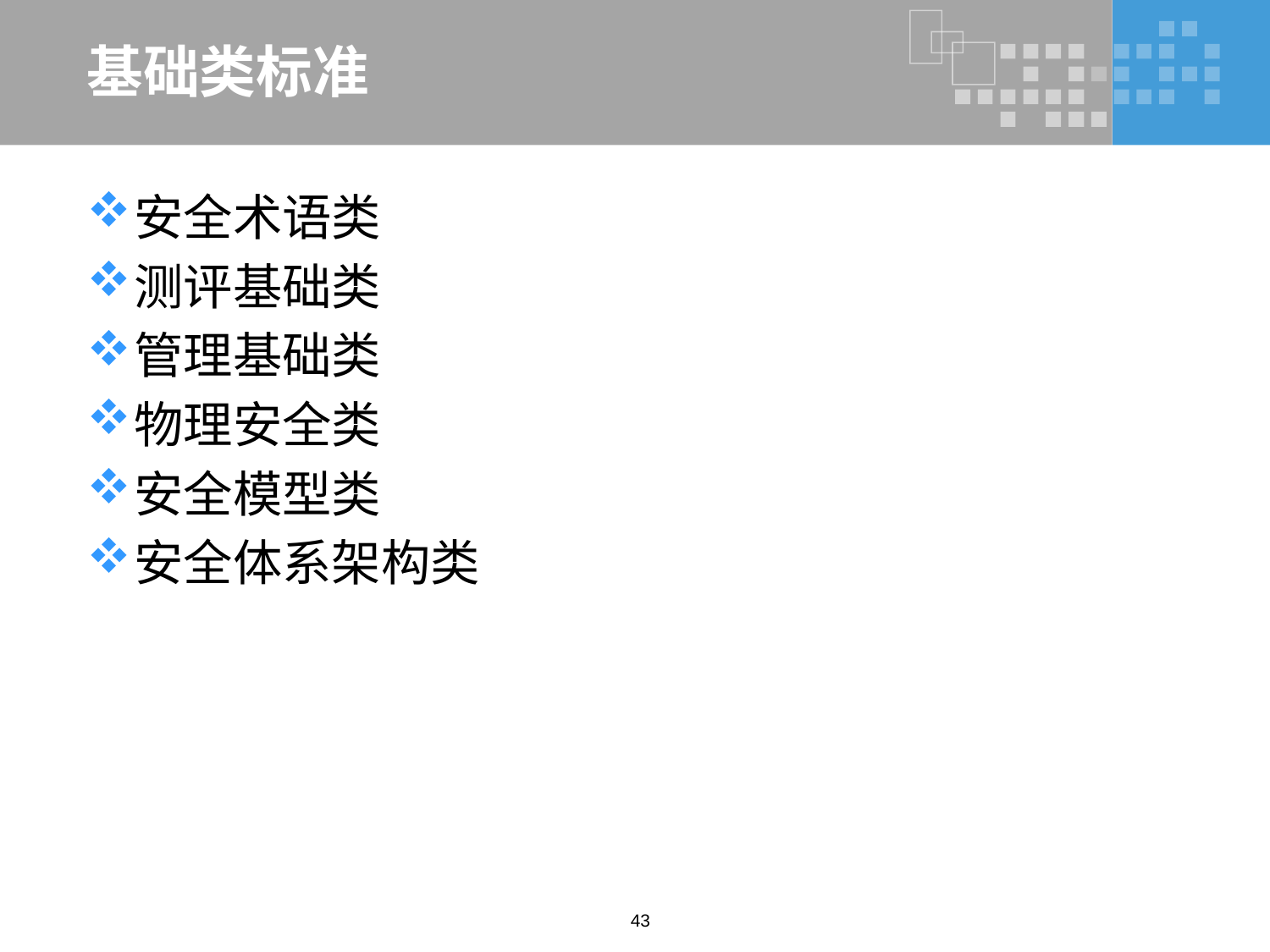

# 基础类标准
安全术语类
测评基础类
管理基础类
物理安全类
安全模型类
安全体系架构类

43